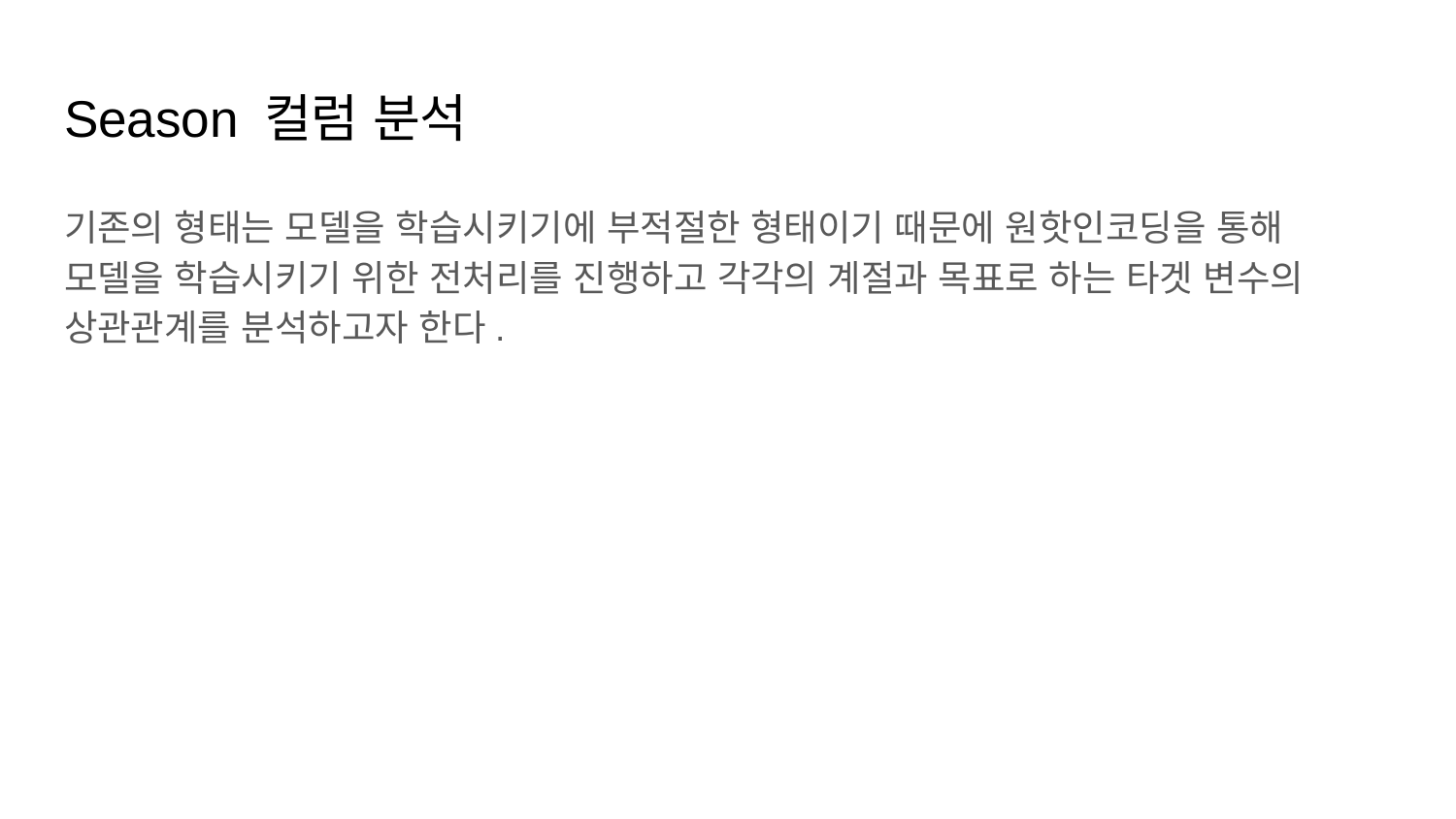

# Season 컬럼 분석
기존의 형태는 모델을 학습시키기에 부적절한 형태이기 때문에 원핫인코딩을 통해 모델을 학습시키기 위한 전처리를 진행하고 각각의 계절과 목표로 하는 타겟 변수의 상관관계를 분석하고자 한다.